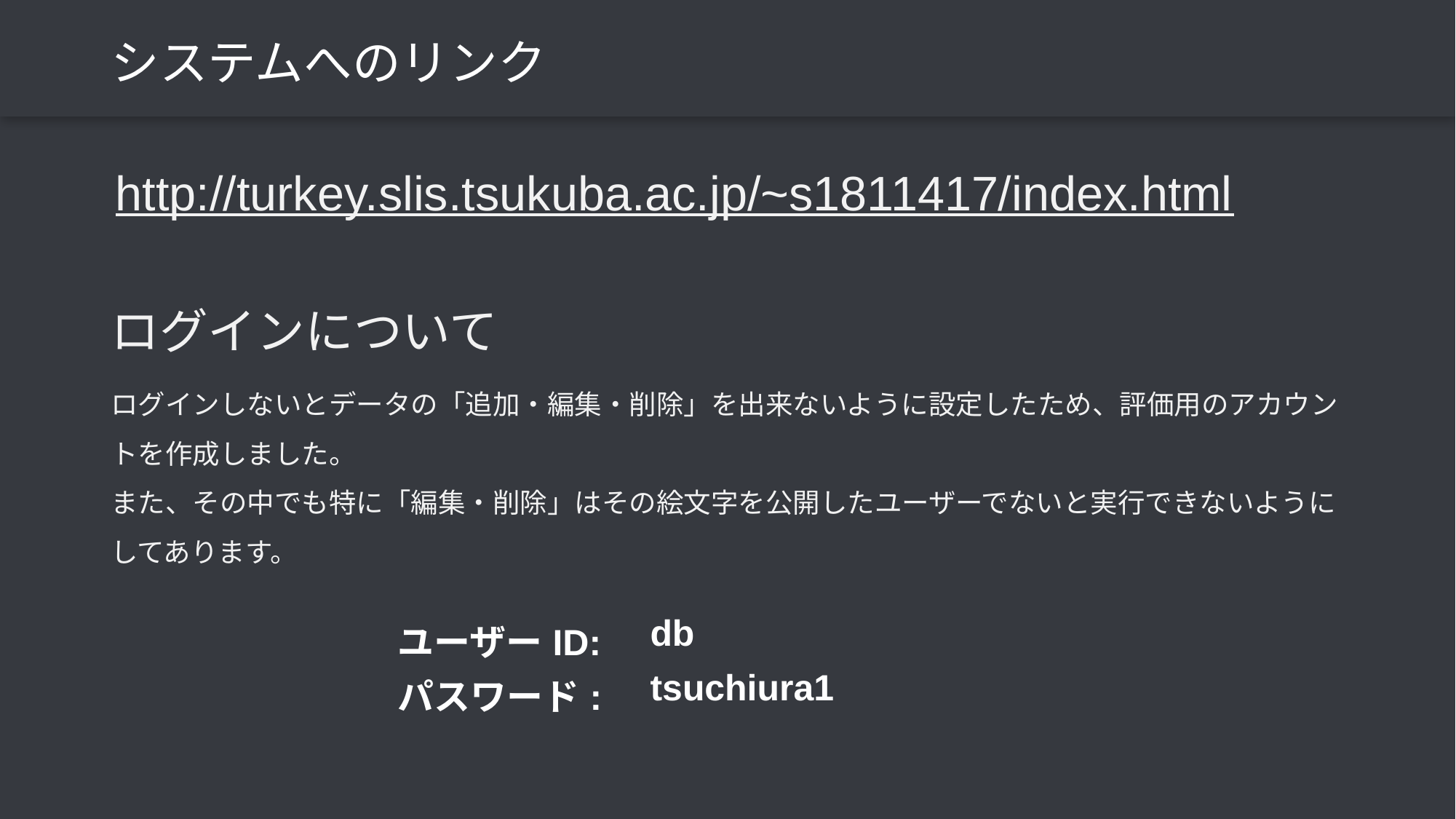

# システムへのリンク
http://turkey.slis.tsukuba.ac.jp/~s1811417/index.html
ログインについて
ログインしないとデータの「追加・編集・削除」を出来ないように設定したため、評価用のアカウントを作成しました。
また、その中でも特に「編集・削除」はその絵文字を公開したユーザーでないと実行できないようにしてあります。
| ユーザーID: | db |
| --- | --- |
| パスワード: | tsuchiura1 |